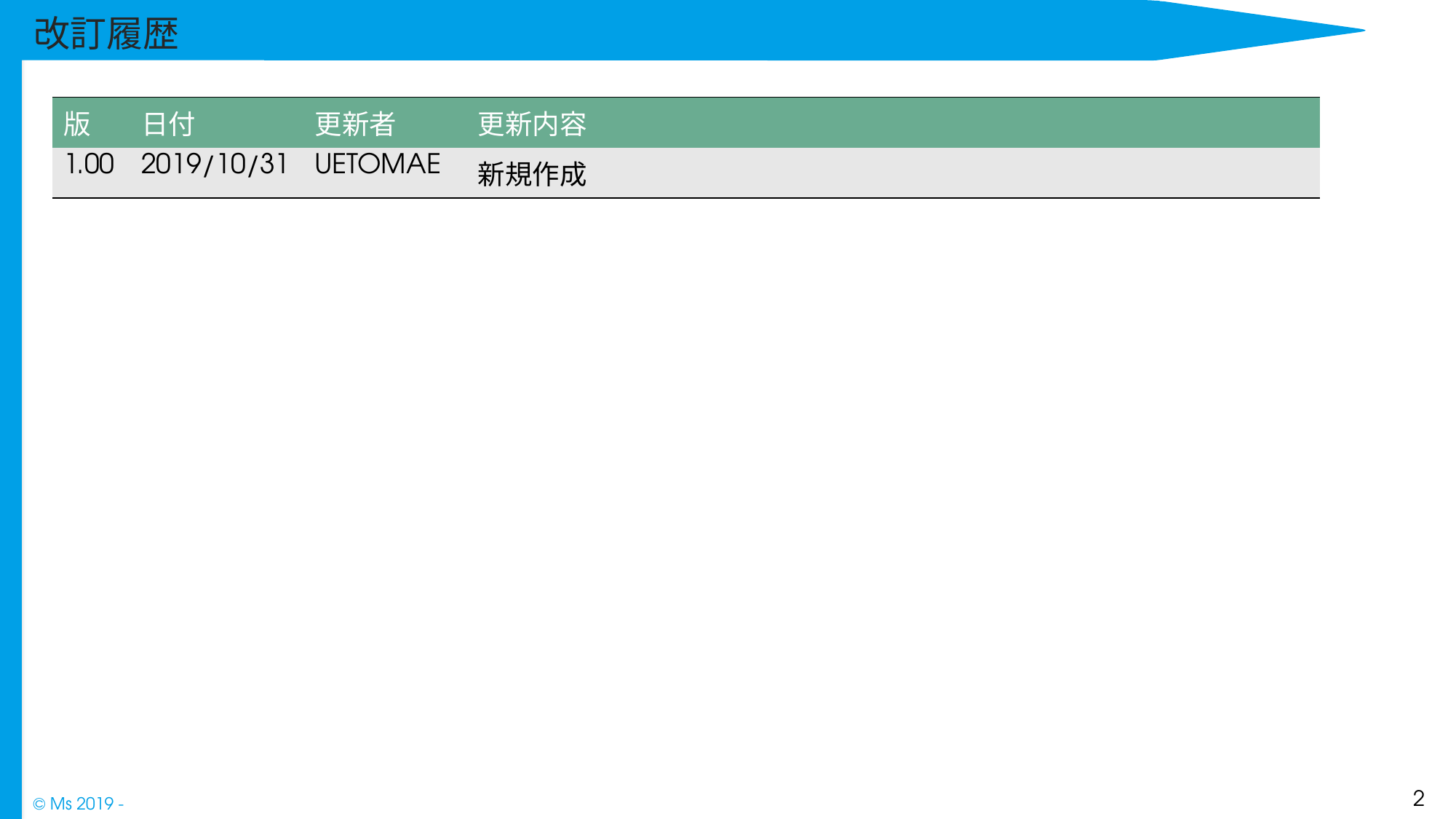

# 改訂履歴
| 版 | 日付 | 更新者 | 更新内容 |
| --- | --- | --- | --- |
| 1.00 | 2019/10/31 | UETOMAE | 新規作成 |
2